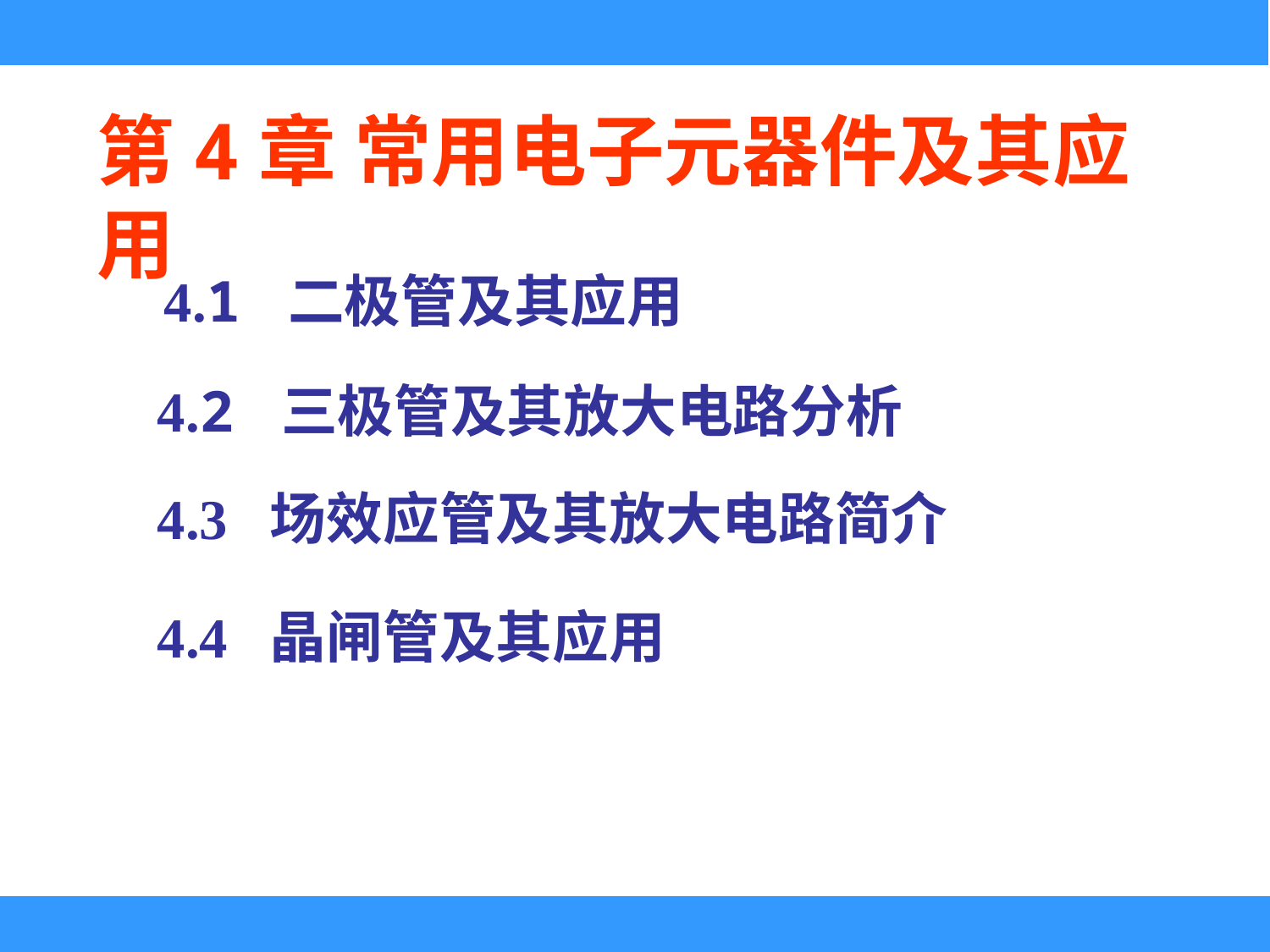

第4章 常用电子元器件及其应用
4.1 二极管及其应用
4.2 三极管及其放大电路分析
4.3  场效应管及其放大电路简介
4.4  晶闸管及其应用